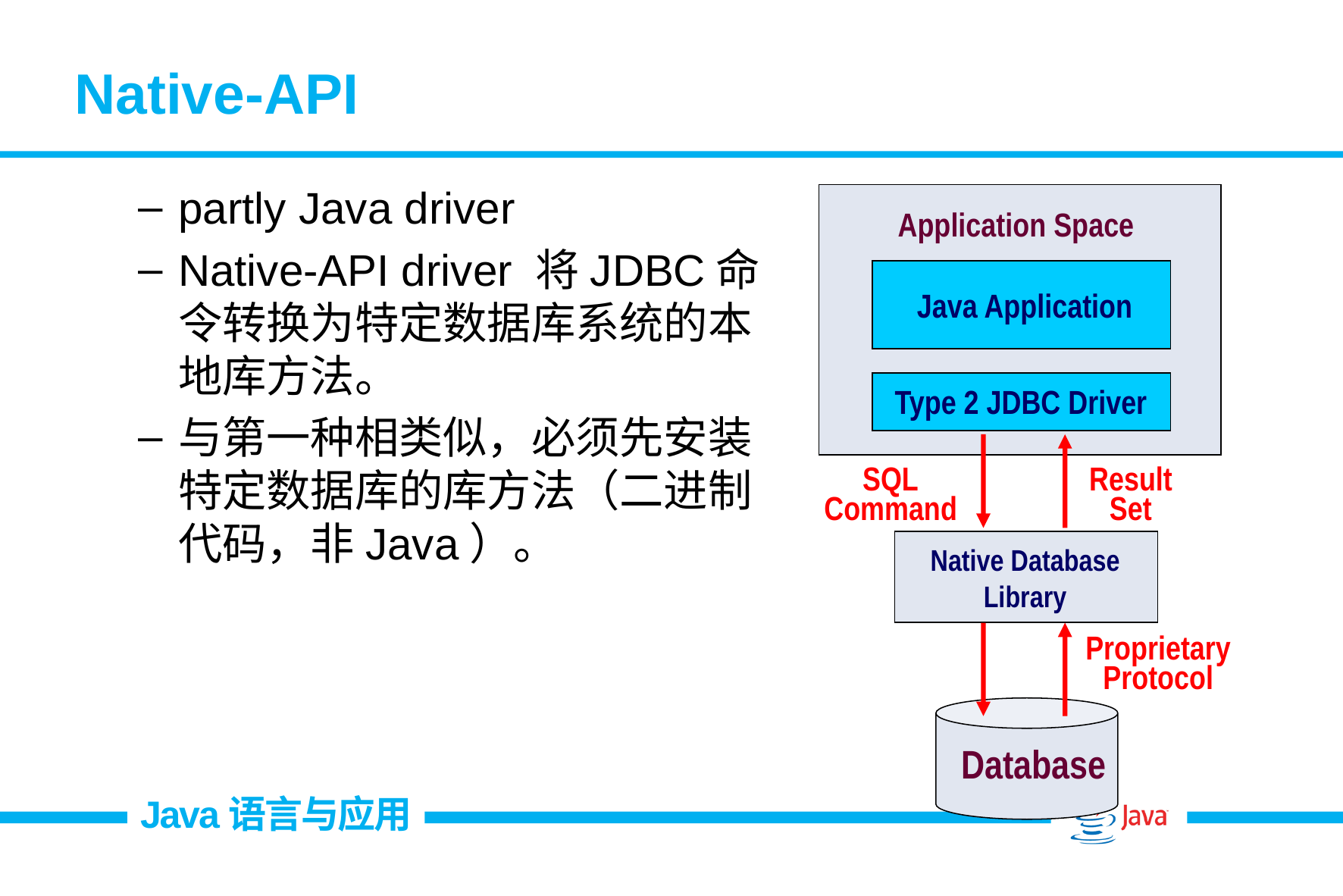

# Native-API
partly Java driver
Native-API driver 将JDBC命令转换为特定数据库系统的本地库方法。
与第一种相类似，必须先安装特定数据库的库方法（二进制代码，非Java）。

Application Space

Java Application

Type 2 JDBC Driver

SQL
Command
Result
Set

Native Database
Library

Proprietary
Protocol

Database